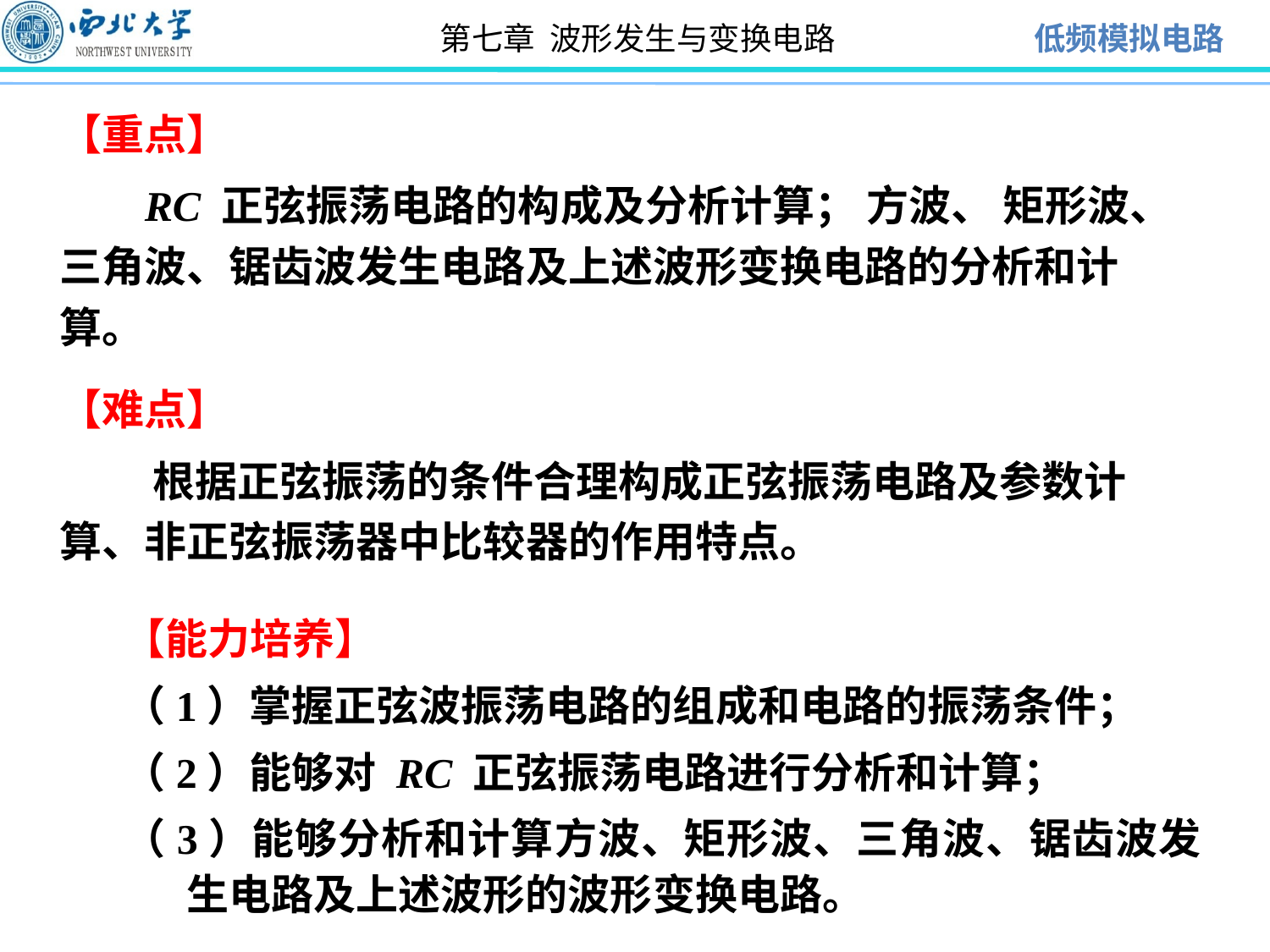

【重点】
  RC 正弦振荡电路的构成及分析计算； 方波、 矩形波、三角波、锯齿波发生电路及上述波形变换电路的分析和计算。
【难点】
  根据正弦振荡的条件合理构成正弦振荡电路及参数计算、非正弦振荡器中比较器的作用特点。
【能力培养】
（1）掌握正弦波振荡电路的组成和电路的振荡条件；
（2）能够对 RC 正弦振荡电路进行分析和计算；
（3）能够分析和计算方波、矩形波、三角波、锯齿波发生电路及上述波形的波形变换电路。
3